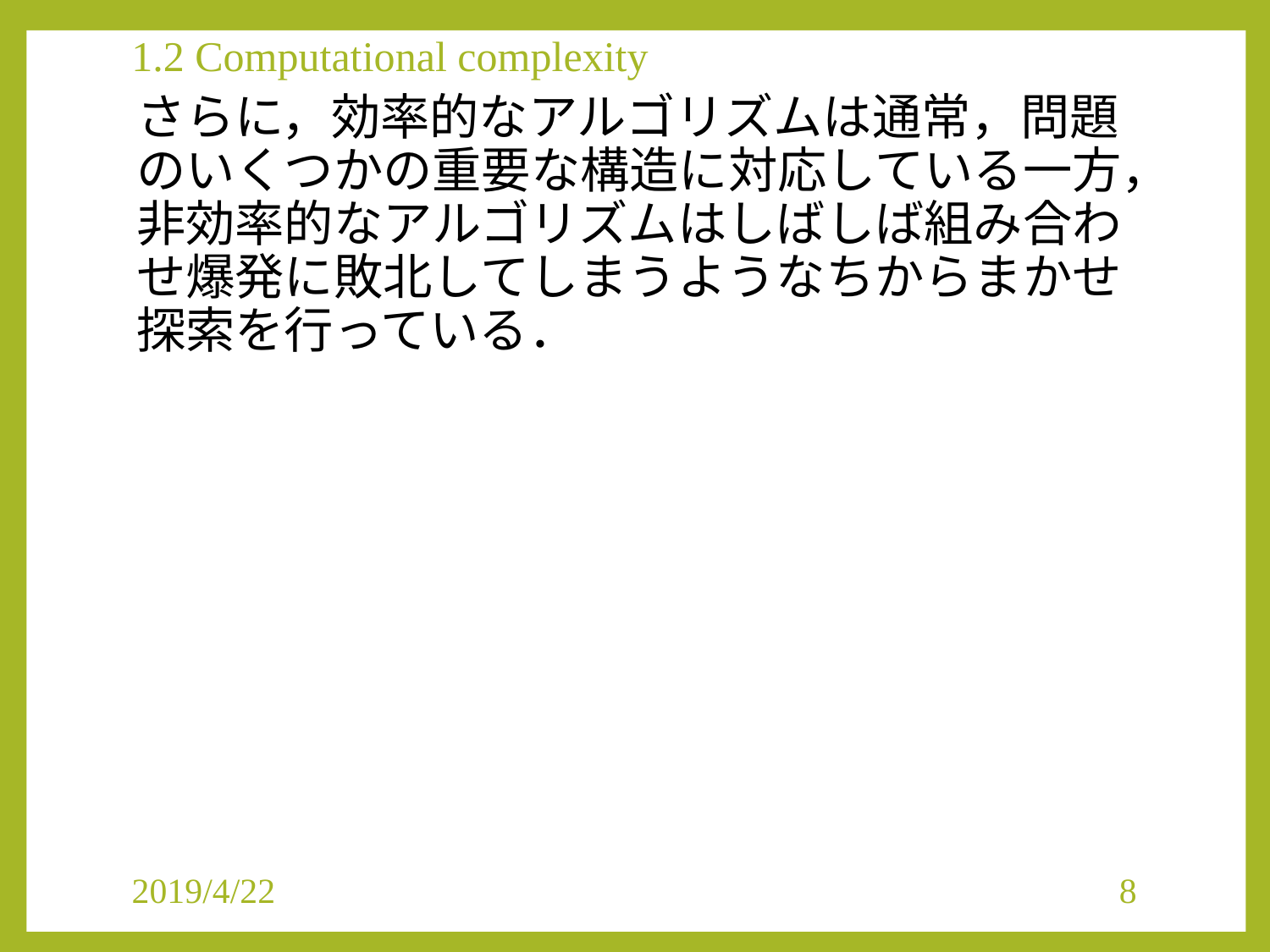

# 1.2 Computational complexity
さらに，効率的なアルゴリズムは通常，問題のいくつかの重要な構造に対応している一方，非効率的なアルゴリズムはしばしば組み合わせ爆発に敗北してしまうようなちからまかせ探索を行っている．

2019/4/22
8